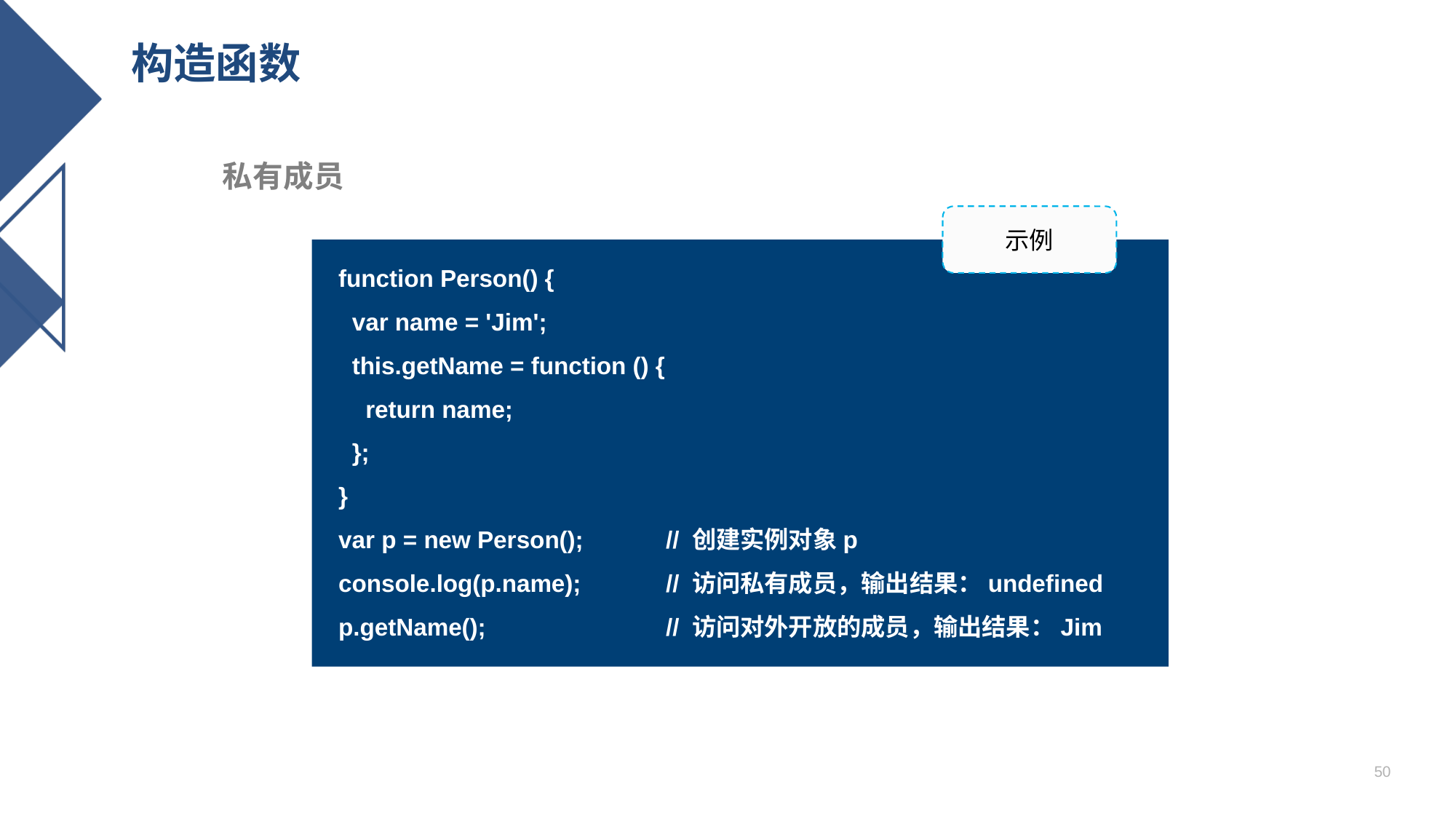

# 构造函数
私有成员
示例

function Person() {
  var name = 'Jim';
  this.getName = function () {
    return name;
  };
}
var p = new Person();	// 创建实例对象p
console.log(p.name); 	// 访问私有成员，输出结果：undefined
p.getName();		// 访问对外开放的成员，输出结果：Jim
50